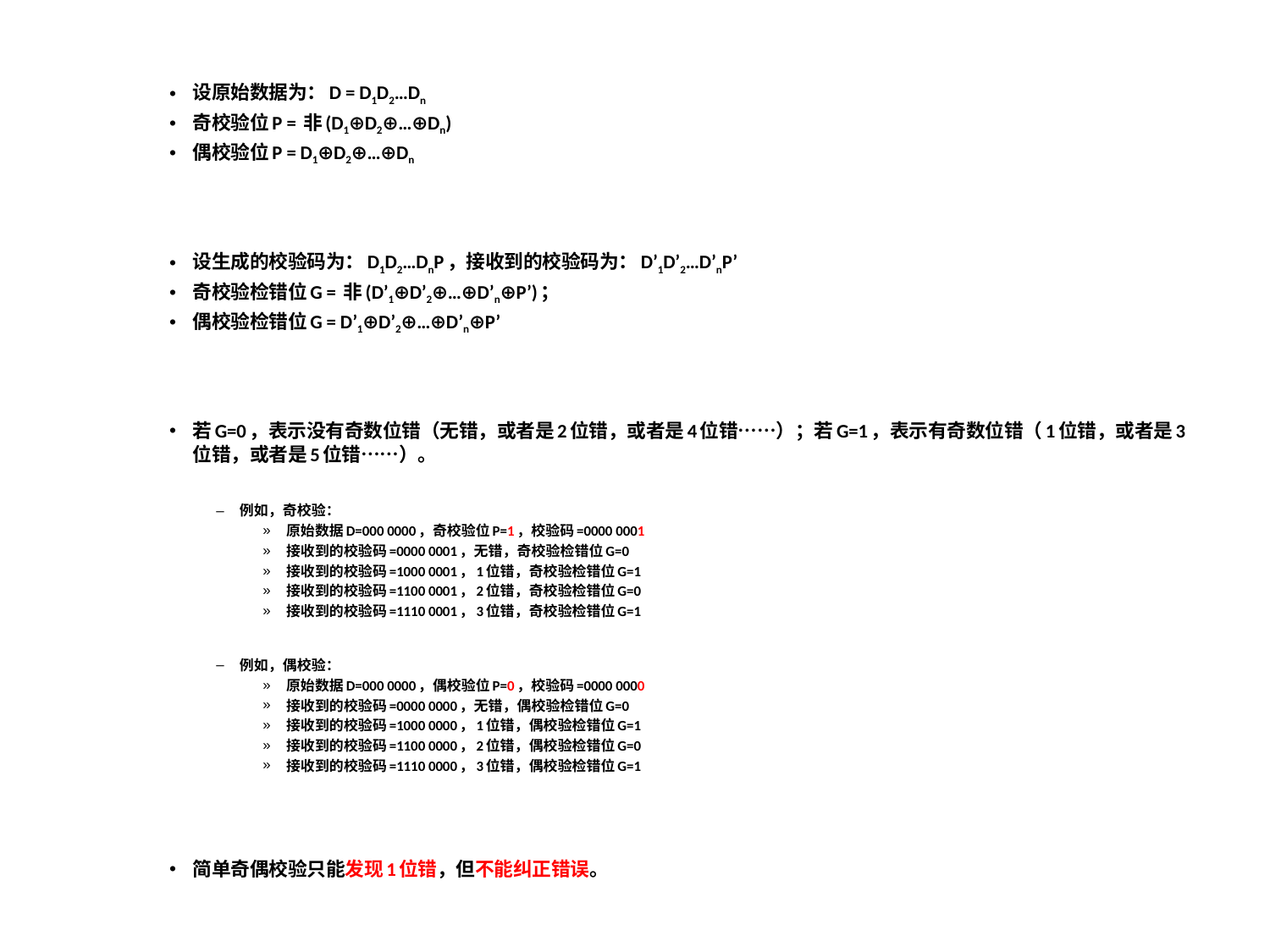

设原始数据为：D = D1D2…Dn
奇校验位P = 非(D1⊕D2⊕…⊕Dn)
偶校验位P = D1⊕D2⊕…⊕Dn

设生成的校验码为：D1D2…DnP，接收到的校验码为：D’1D’2…D’nP’
奇校验检错位G = 非(D’1⊕D’2⊕…⊕D’n⊕P’)；
偶校验检错位G = D’1⊕D’2⊕…⊕D’n⊕P’

若G=0，表示没有奇数位错（无错，或者是2位错，或者是4位错……）；若G=1，表示有奇数位错（1位错，或者是3位错，或者是5位错……）。

例如，奇校验：
原始数据D=000 0000，奇校验位P=1，校验码=0000 0001
接收到的校验码=0000 0001，无错，奇校验检错位G=0
接收到的校验码=1000 0001，1位错，奇校验检错位G=1
接收到的校验码=1100 0001，2位错，奇校验检错位G=0
接收到的校验码=1110 0001，3位错，奇校验检错位G=1

例如，偶校验：
原始数据D=000 0000，偶校验位P=0，校验码=0000 0000
接收到的校验码=0000 0000，无错，偶校验检错位G=0
接收到的校验码=1000 0000，1位错，偶校验检错位G=1
接收到的校验码=1100 0000，2位错，偶校验检错位G=0
接收到的校验码=1110 0000，3位错，偶校验检错位G=1

简单奇偶校验只能发现1位错，但不能纠正错误。